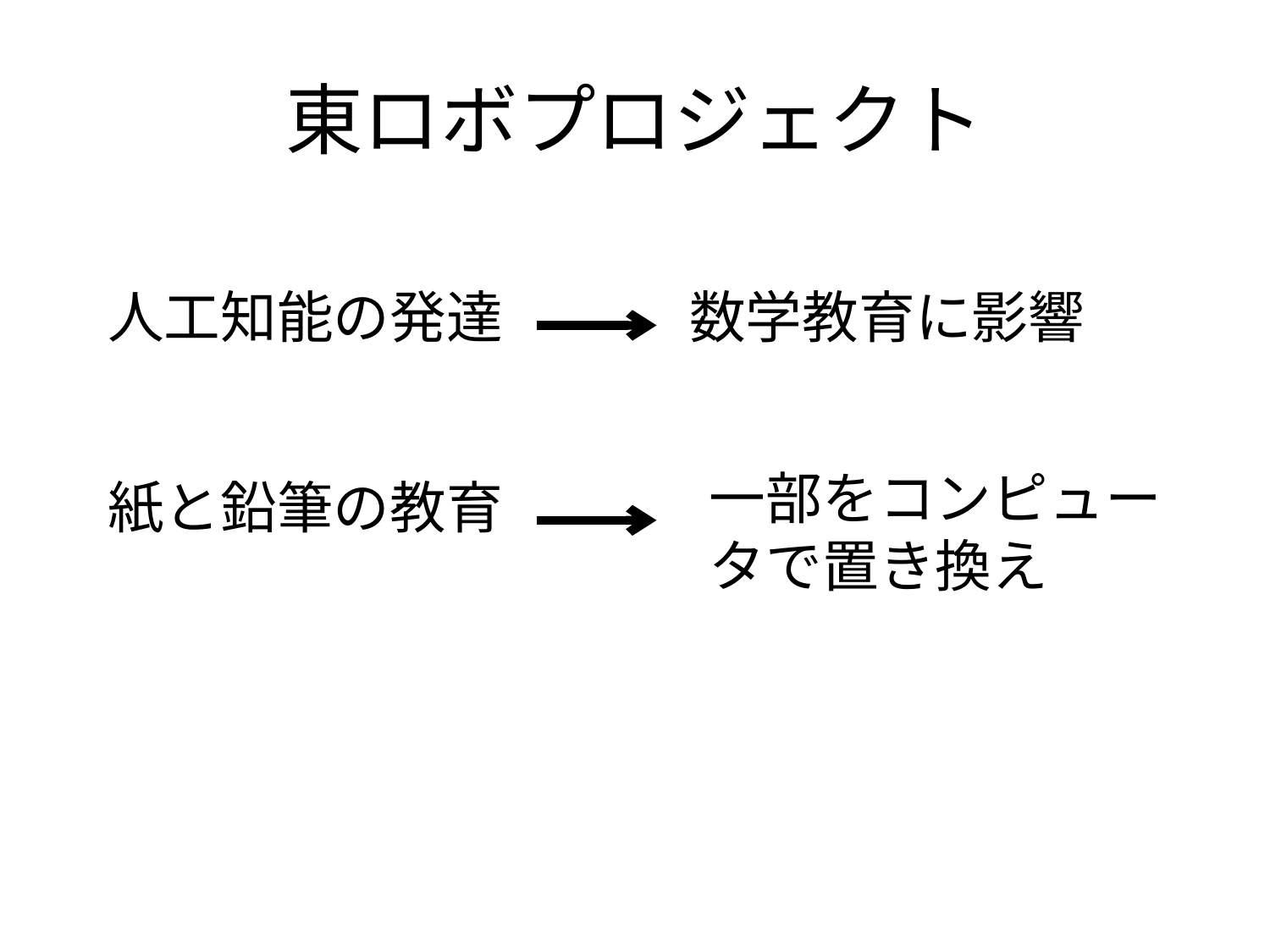

# 東ロボプロジェクト
人工知能の発達
数学教育に影響
一部をコンピュータで置き換え
紙と鉛筆の教育